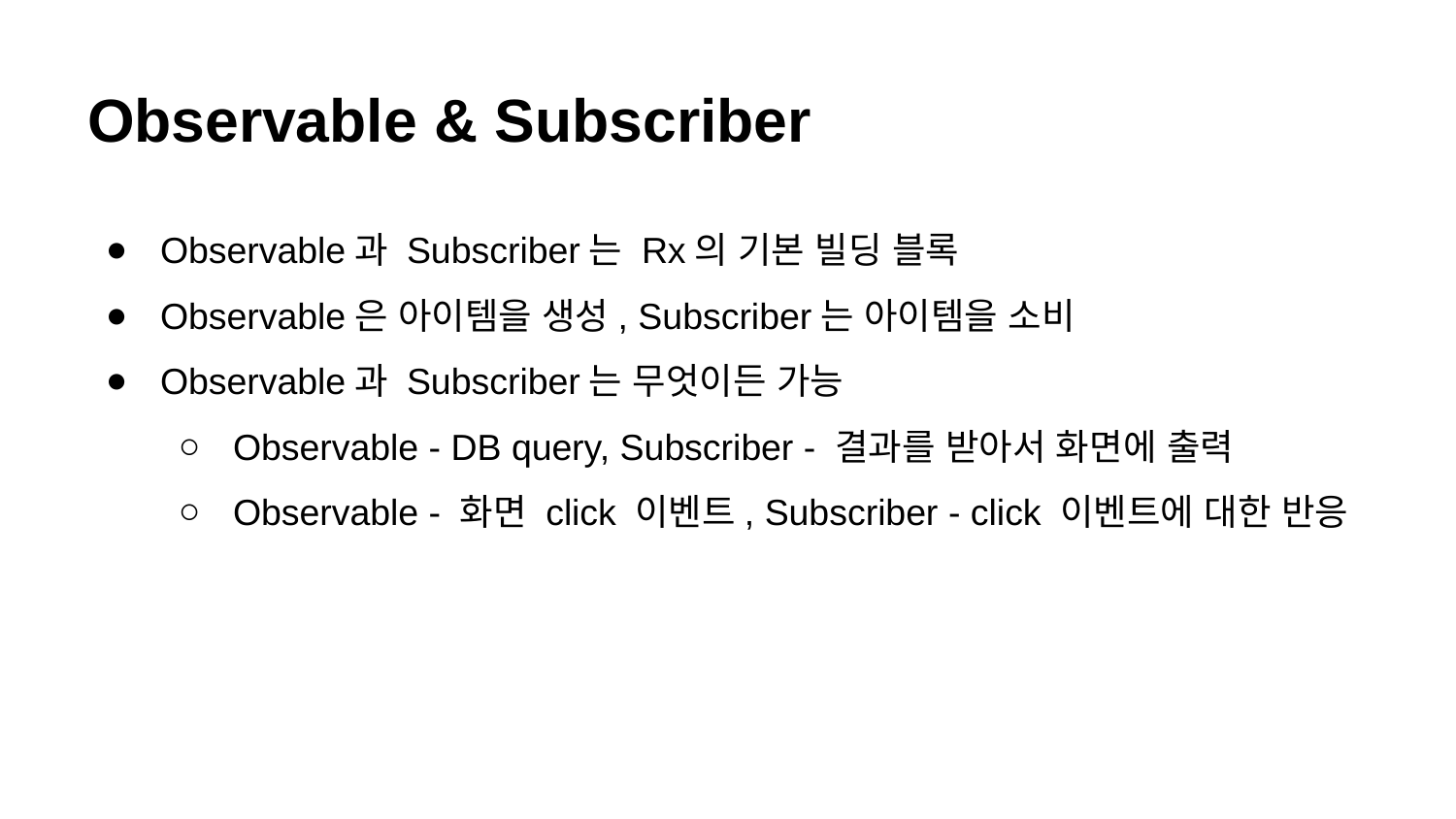

# Observable & Subscriber
Observable과 Subscriber는 Rx의 기본 빌딩 블록
Observable은 아이템을 생성, Subscriber는 아이템을 소비
Observable과 Subscriber는 무엇이든 가능
Observable - DB query, Subscriber - 결과를 받아서 화면에 출력
Observable - 화면 click 이벤트, Subscriber - click 이벤트에 대한 반응